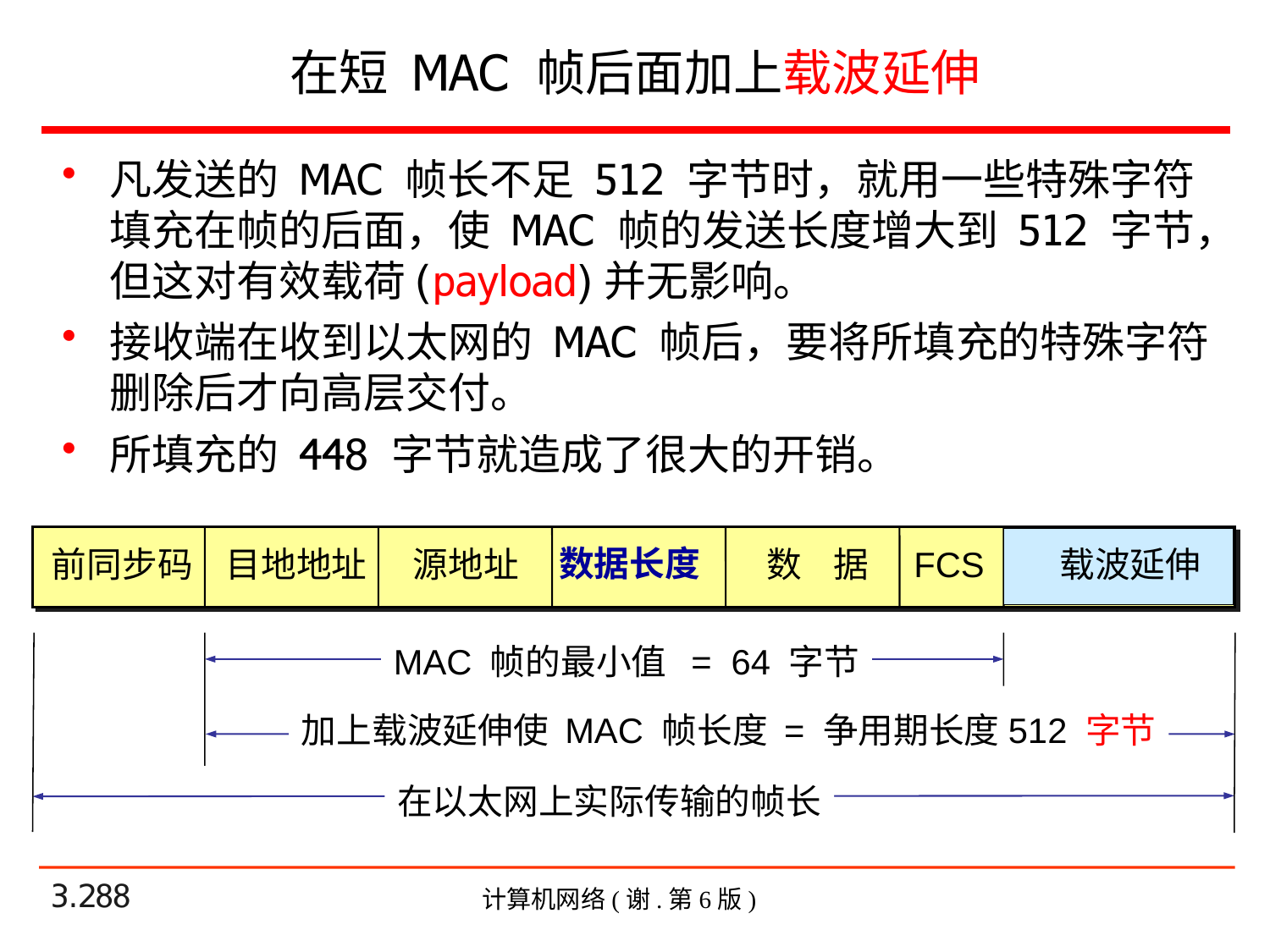

# 在短 MAC 帧后面加上载波延伸
凡发送的 MAC 帧长不足 512 字节时，就用一些特殊字符填充在帧的后面，使 MAC 帧的发送长度增大到 512 字节，但这对有效载荷(payload)并无影响。
接收端在收到以太网的 MAC 帧后，要将所填充的特殊字符删除后才向高层交付。
所填充的 448 字节就造成了很大的开销。

数据长度
前同步码
目地地址
源地址
数    据
FCS
载波延伸

MAC 帧的最小值  =  64 字节

加上载波延伸使 MAC 帧长度 = 争用期长度512 字节

在以太网上实际传输的帧长